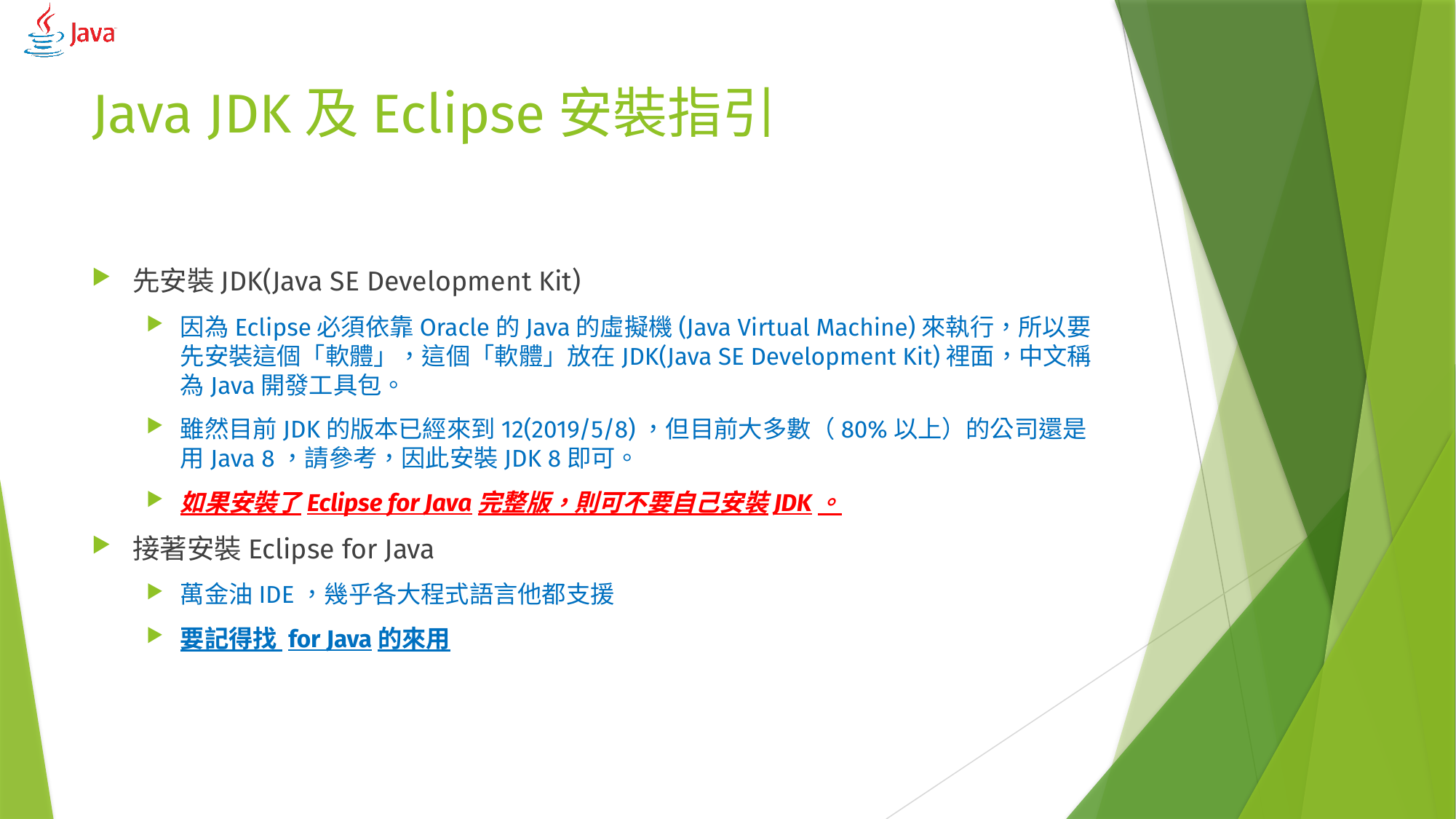

# Java JDK及Eclipse安裝指引
先安裝JDK(Java SE Development Kit)
因為Eclipse必須依靠Oracle的Java的虛擬機(Java Virtual Machine)來執行，所以要先安裝這個「軟體」，這個「軟體」放在JDK(Java SE Development Kit)裡面，中文稱為Java開發工具包。
雖然目前JDK的版本已經來到12(2019/5/8)，但目前大多數（80%以上）的公司還是用Java 8，請參考，因此安裝JDK 8即可。
如果安裝了Eclipse for Java完整版，則可不要自己安裝JDK。
接著安裝Eclipse for Java
萬金油IDE，幾乎各大程式語言他都支援
要記得找 for Java的來用